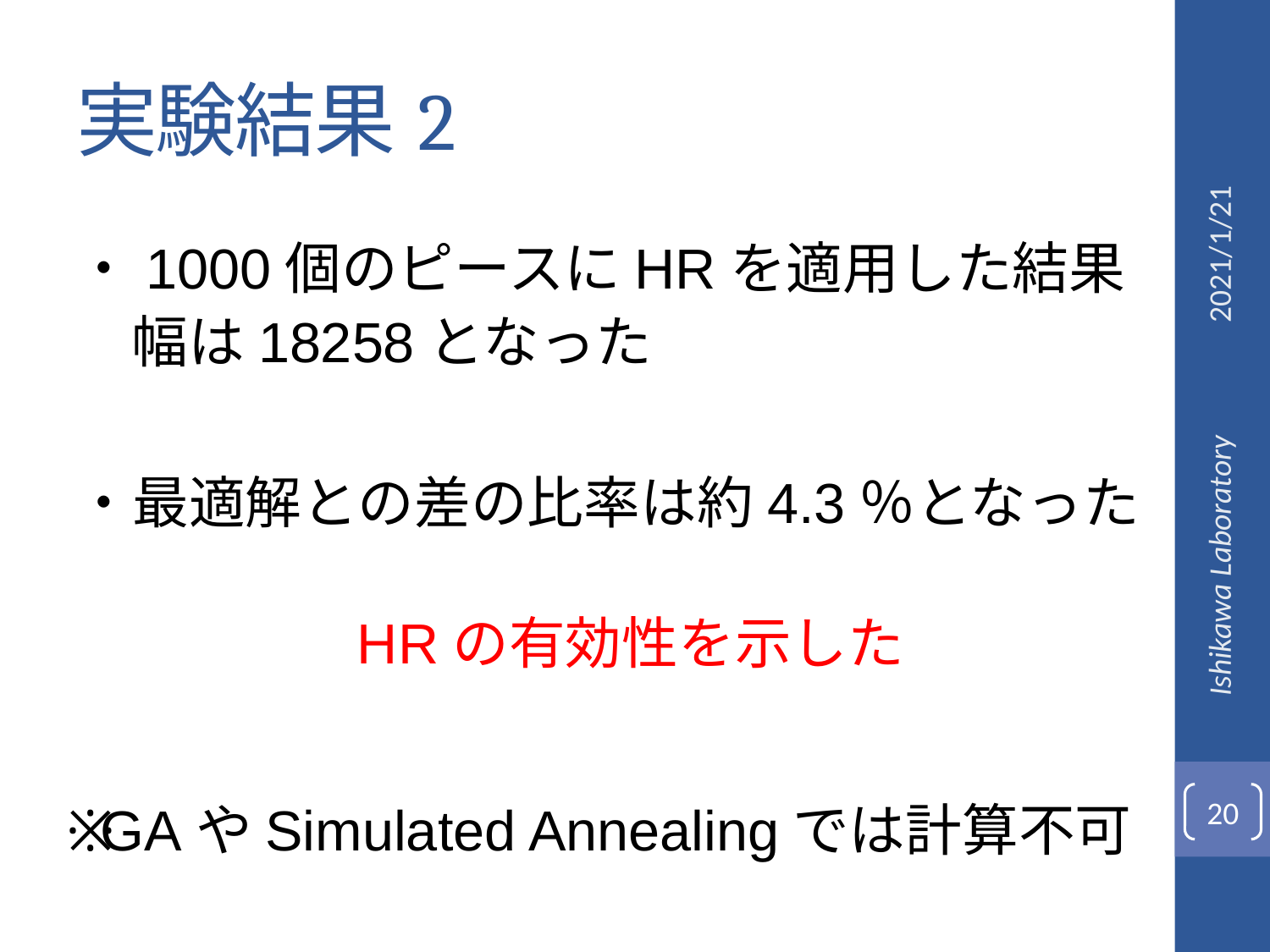

# 実験結果2
2021/1/21
・1000個のピースにHRを適用した結果
　幅は18258となった
・最適解との差の比率は約4.3％となった
Ishikawa Laboratory
HRの有効性を示した
20
※GAやSimulated Annealingでは計算不可